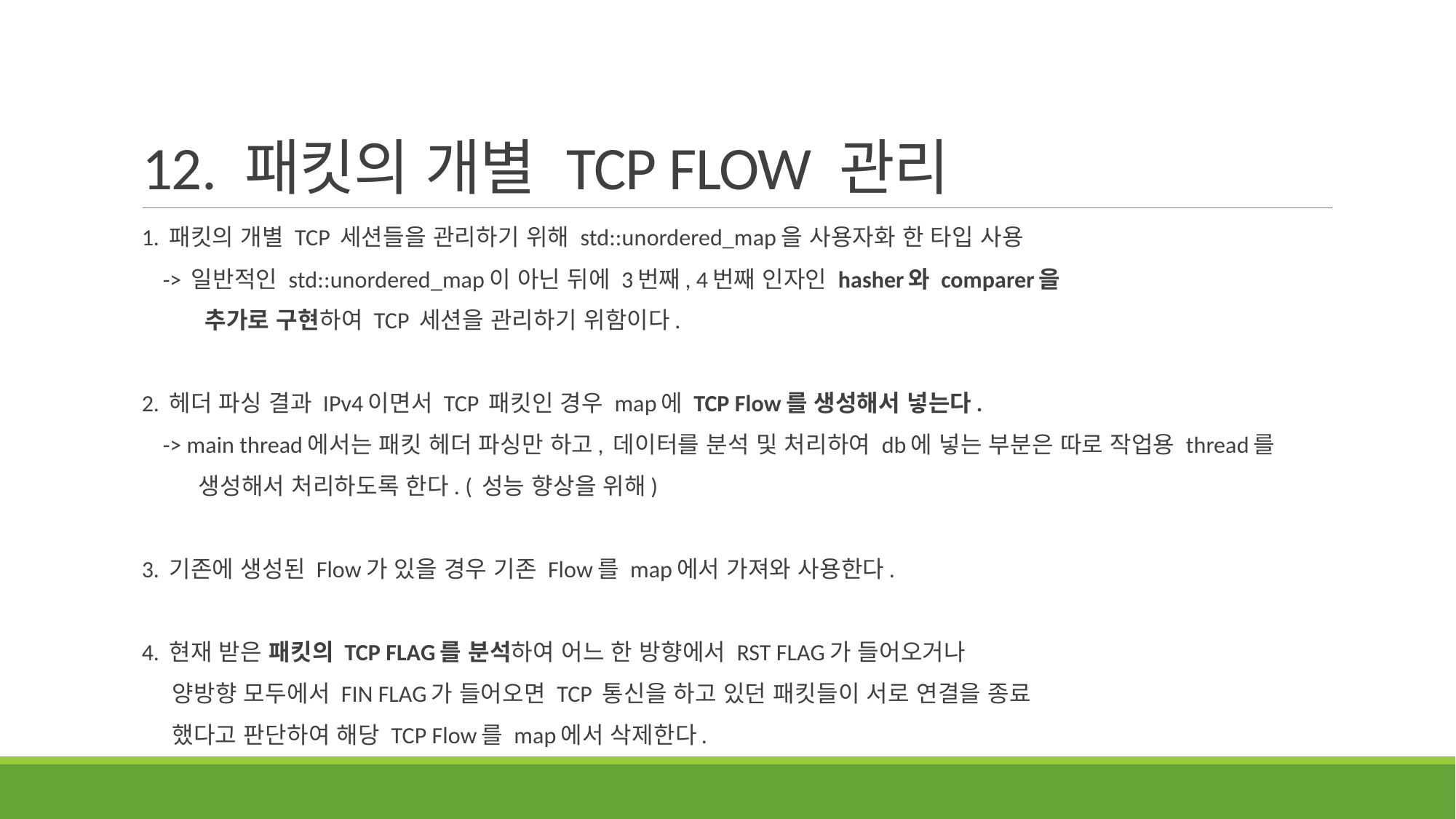

# 12. 패킷의 개별 TCP FLOW 관리
1. 패킷의 개별 TCP 세션들을 관리하기 위해 std::unordered_map을 사용자화 한 타입 사용
    -> 일반적인 std::unordered_map이 아닌 뒤에 3번째, 4번째 인자인 hasher와 comparer을
         추가로 구현하여 TCP 세션을 관리하기 위함이다.

2. 헤더 파싱 결과 IPv4이면서 TCP 패킷인 경우 map에 TCP Flow를 생성해서 넣는다.
    -> main thread에서는 패킷 헤더 파싱만 하고, 데이터를 분석 및 처리하여 db에 넣는 부분은 따로 작업용 thread를
        생성해서 처리하도록 한다. ( 성능 향상을 위해)

3. 기존에 생성된 Flow가 있을 경우 기존 Flow를 map에서 가져와 사용한다.

4. 현재 받은 패킷의 TCP FLAG를 분석하여 어느 한 방향에서 RST FLAG가 들어오거나
    양방향 모두에서 FIN FLAG가 들어오면 TCP 통신을 하고 있던 패킷들이 서로 연결을 종료
    했다고 판단하여 해당 TCP Flow를 map에서 삭제한다.